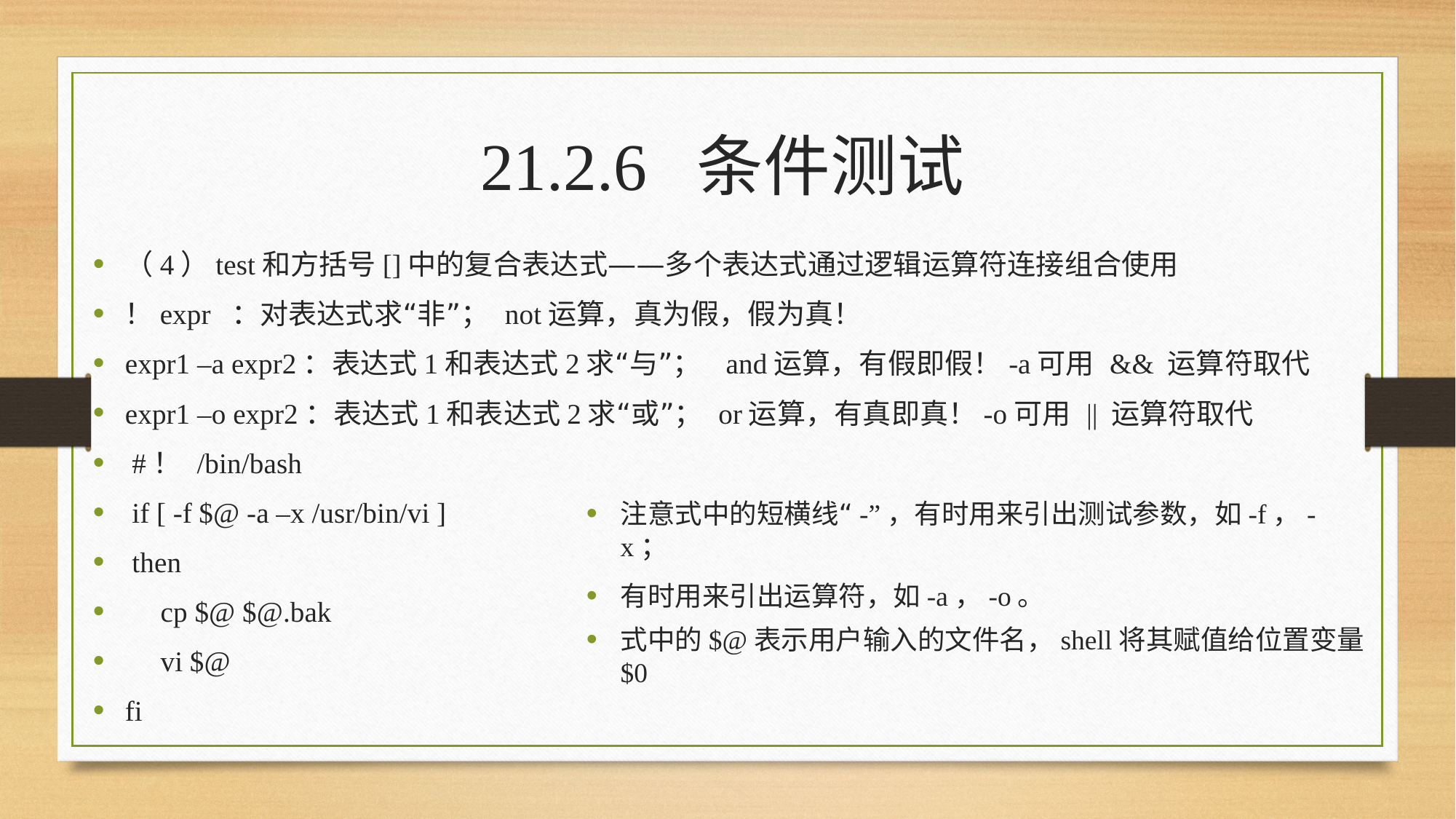

21.2.6  条件测试
（4）test和方括号[]中的复合表达式——多个表达式通过逻辑运算符连接组合使用
！expr  ：对表达式求“非”； not运算，真为假，假为真！
expr1 –a expr2：表达式1和表达式2求“与”；  and运算，有假即假！-a可用 && 运算符取代
expr1 –o expr2：表达式1和表达式2求“或”； or运算，有真即真！-o可用 || 运算符取代
 #！ /bin/bash
 if [ -f $@ -a –x /usr/bin/vi ]
 then
     cp $@ $@.bak
     vi $@
fi

注意式中的短横线“-”，有时用来引出测试参数，如-f，-x；
有时用来引出运算符，如-a，-o。
式中的$@表示用户输入的文件名，shell将其赋值给位置变量$0